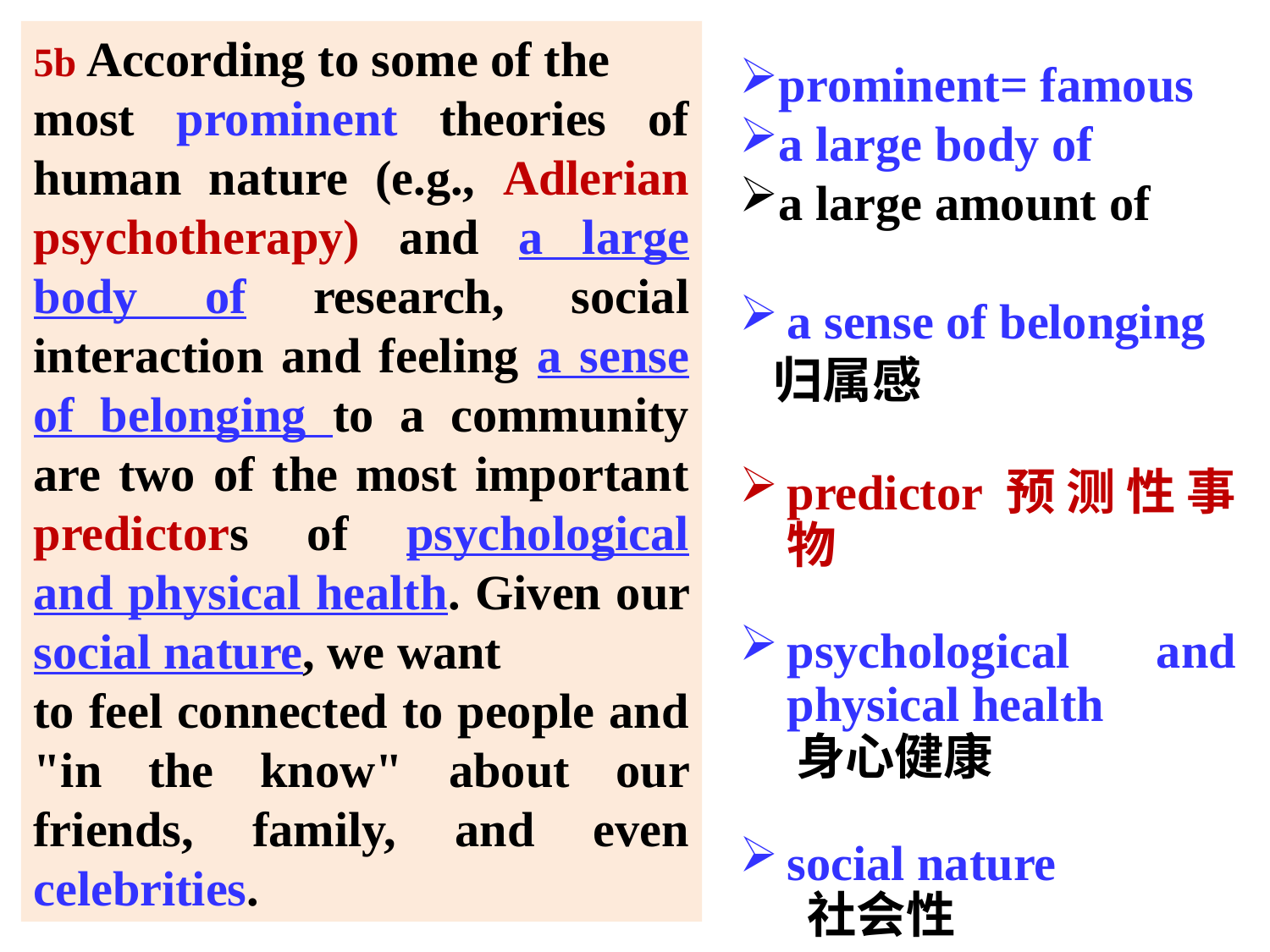

5b According to some of the
most prominent theories of human nature (e.g., Adlerian psychotherapy) and a large body of research, social interaction and feeling a sense of belonging to a community are two of the most important predictors of psychological and physical health. Given our social nature, we want
to feel connected to people and "in the know" about our friends, family, and even celebrities.
prominent= famous
a large body of
a large amount of

a sense of belonging
  归属感

predictor预测性事物

psychological and physical health
    身心健康

social nature
     社会性